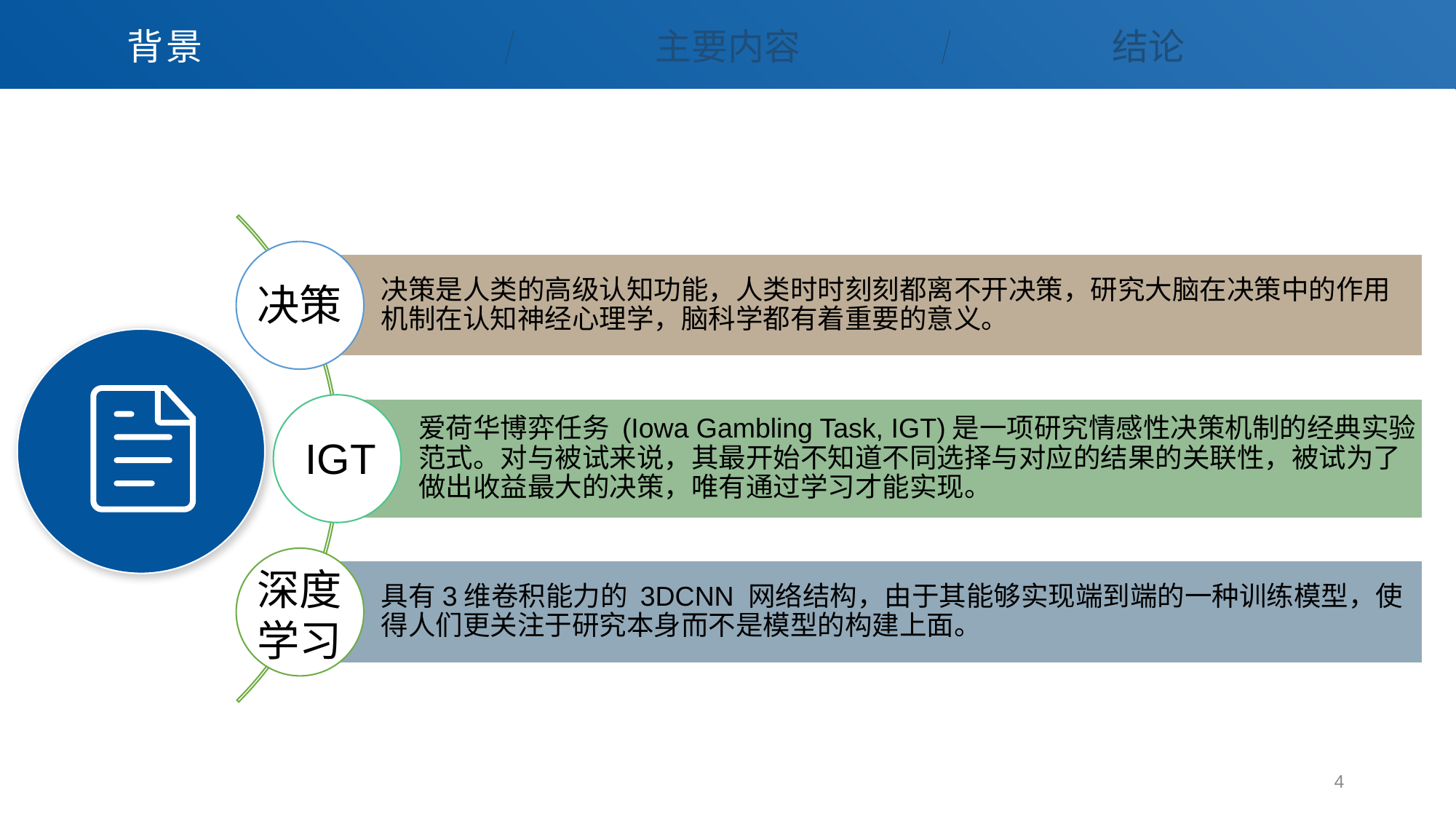

背景
主要内容
结论
决策是人类的高级认知功能，人类时时刻刻都离不开决策，研究大脑在决策中的作用机制在认知神经心理学，脑科学都有着重要的意义。
爱荷华博弈任务 (Iowa Gambling Task, IGT)是一项研究情感性决策机制的经典实验范式。对与被试来说，其最开始不知道不同选择与对应的结果的关联性，被试为了做出收益最大的决策，唯有通过学习才能实现。
具有3维卷积能力的 3DCNN 网络结构，由于其能够实现端到端的一种训练模型，使得人们更关注于研究本身而不是模型的构建上面。
决策

IGT
深度学习
03
4